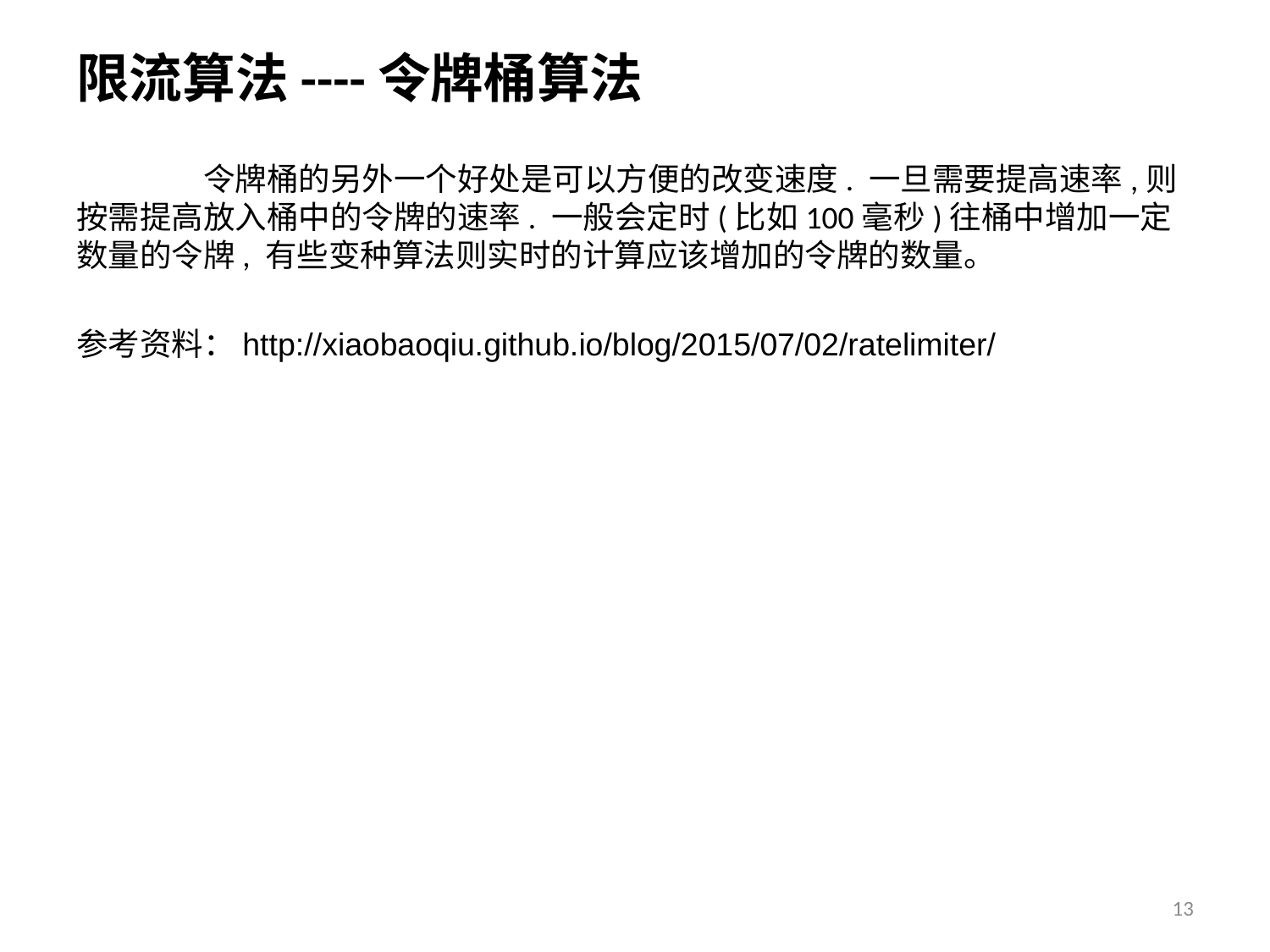

# 限流算法----令牌桶算法
	令牌桶的另外一个好处是可以方便的改变速度. 一旦需要提高速率,则按需提高放入桶中的令牌的速率. 一般会定时(比如100毫秒)往桶中增加一定数量的令牌, 有些变种算法则实时的计算应该增加的令牌的数量。

参考资料：http://xiaobaoqiu.github.io/blog/2015/07/02/ratelimiter/
13